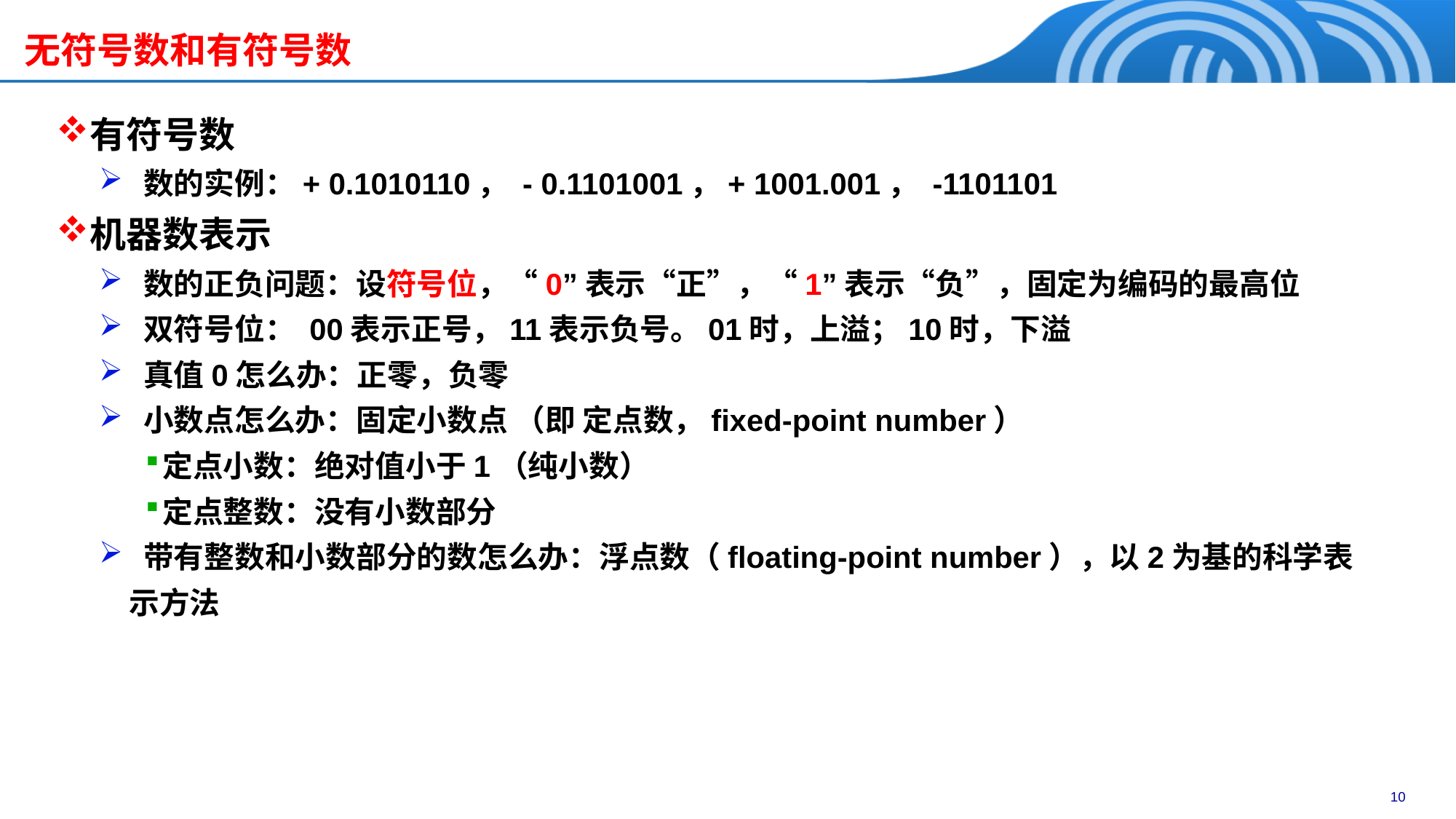

无符号数和有符号数
有符号数
 数的实例：+ 0.1010110， - 0.1101001，+ 1001.001， -1101101
机器数表示
 数的正负问题：设符号位，“0”表示“正”，“1”表示“负”，固定为编码的最高位
 双符号位： 00表示正号，11表示负号。01时，上溢；10时，下溢
 真值0怎么办：正零，负零
 小数点怎么办：固定小数点 （即 定点数，fixed-point number）
定点小数：绝对值小于1（纯小数）
定点整数：没有小数部分
 带有整数和小数部分的数怎么办：浮点数（floating-point number），以2为基的科学表示方法